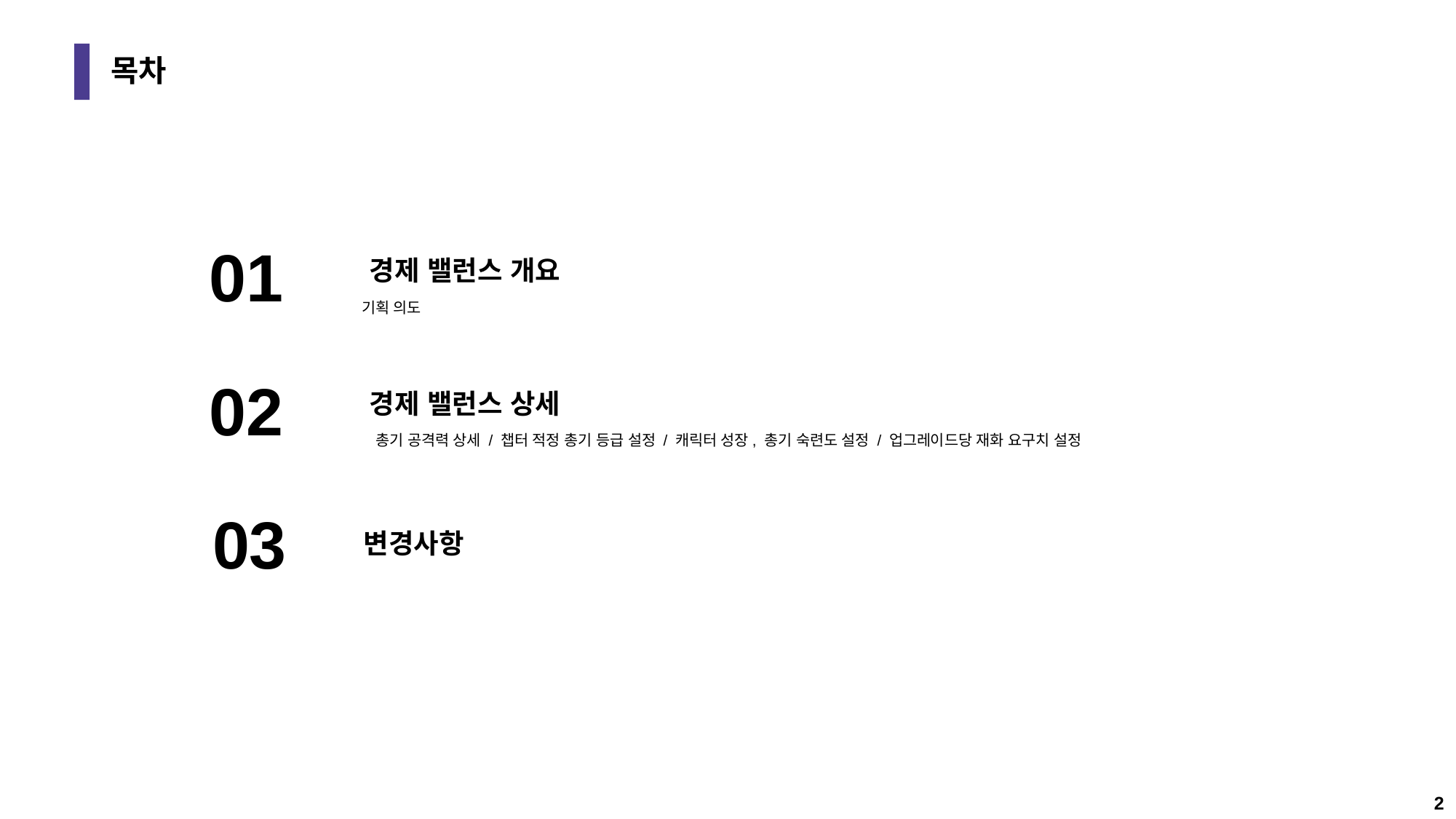

# 목차
01
경제 밸런스 개요
기획 의도
02
경제 밸런스 상세
총기 공격력 상세 / 챕터 적정 총기 등급 설정 / 캐릭터 성장, 총기 숙련도 설정 / 업그레이드당 재화 요구치 설정
03
변경사항